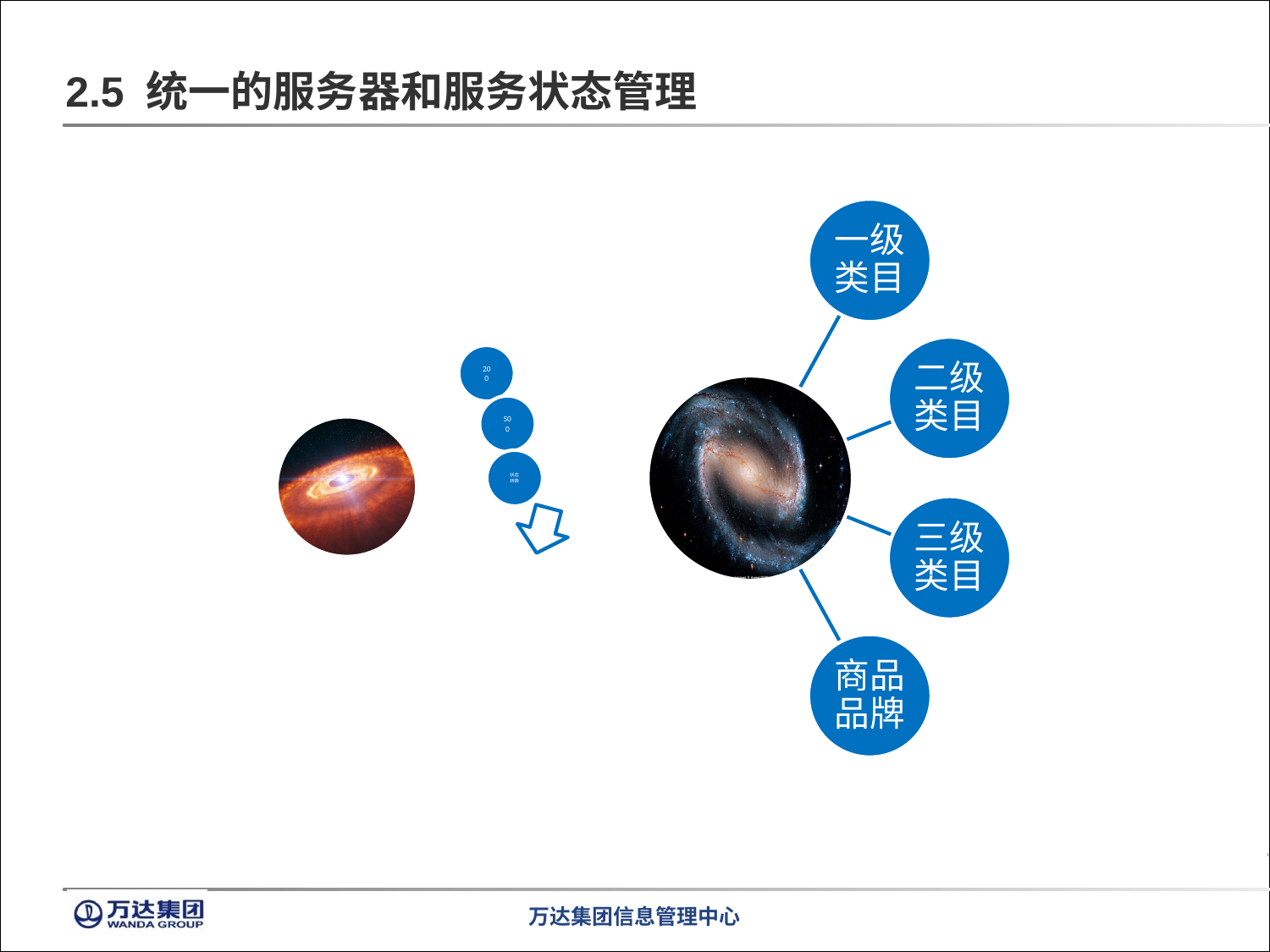

# 2.5 统一的服务器和服务状态管理
200
500
状态转换
一级类目
二级类目
三级类目
商品品牌